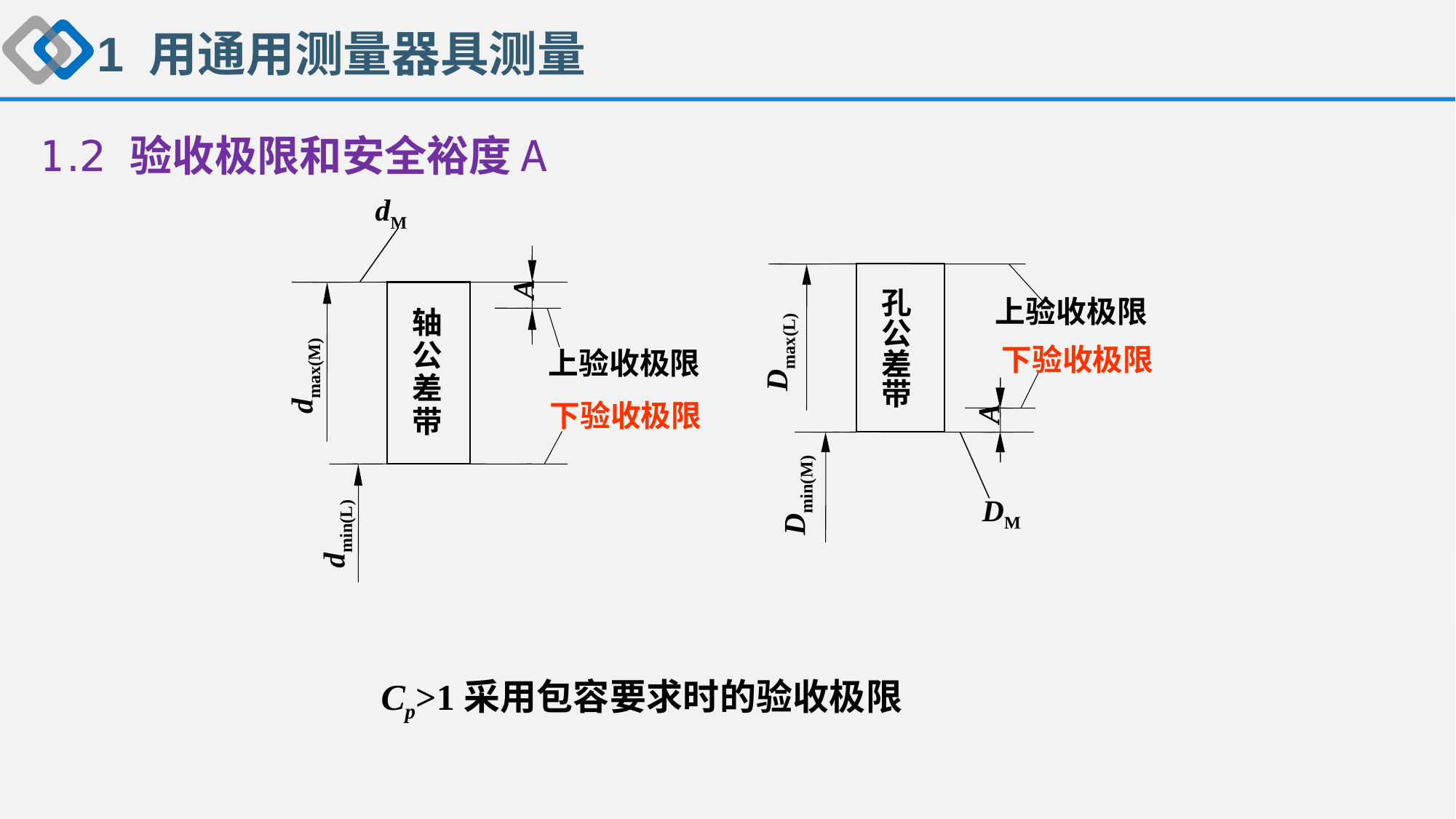

1 用通用测量器具测量
1.2 验收极限和安全裕度A

 A

轴

dmax(M)
公
差
带

dmin(L)
上验收极限
下验收极限
	dM

孔

上验收极限
Dmax(L)
公
下验收极限
差

带

 A

Dmin(M)

DM
Cp>1采用包容要求时的验收极限